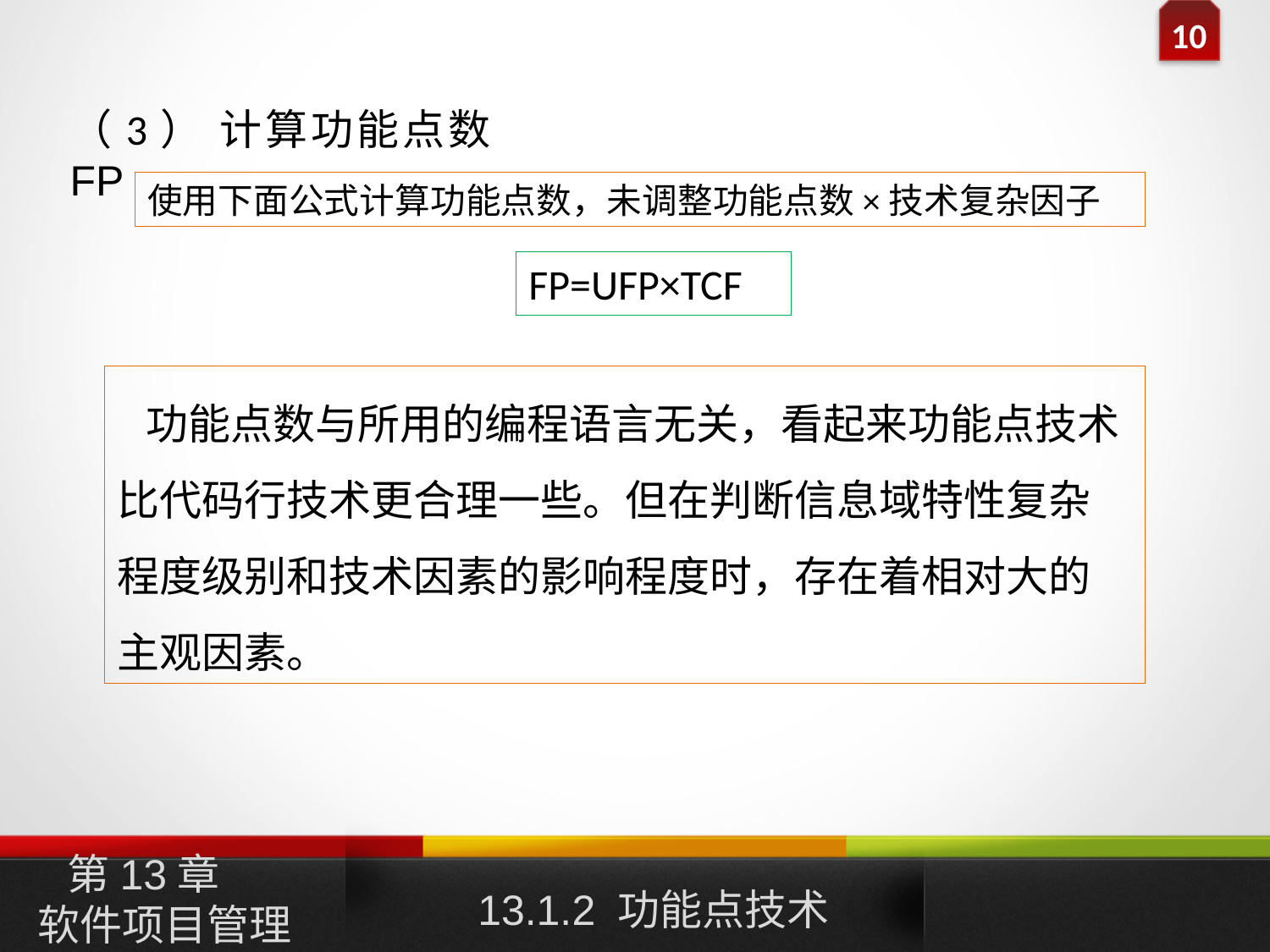

（3） 计算功能点数FP
使用下面公式计算功能点数，未调整功能点数×技术复杂因子
FP=UFP×TCF
  功能点数与所用的编程语言无关，看起来功能点技术比代码行技术更合理一些。但在判断信息域特性复杂程度级别和技术因素的影响程度时，存在着相对大的主观因素。
第13章
软件项目管理
13.1.2 功能点技术